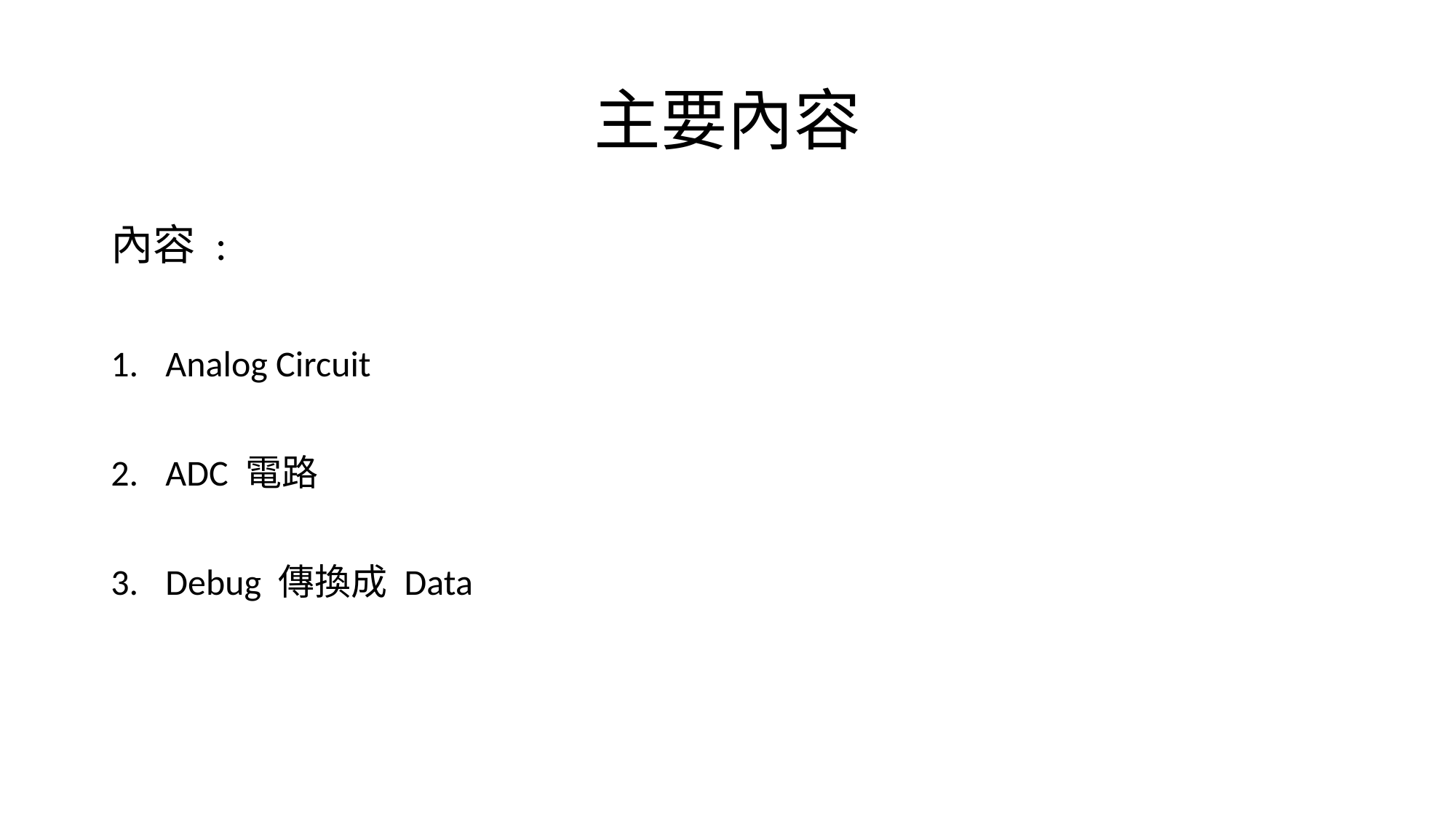

# 主要內容
內容 :

Analog Circuit

ADC 電路

Debug 傳換成 Data